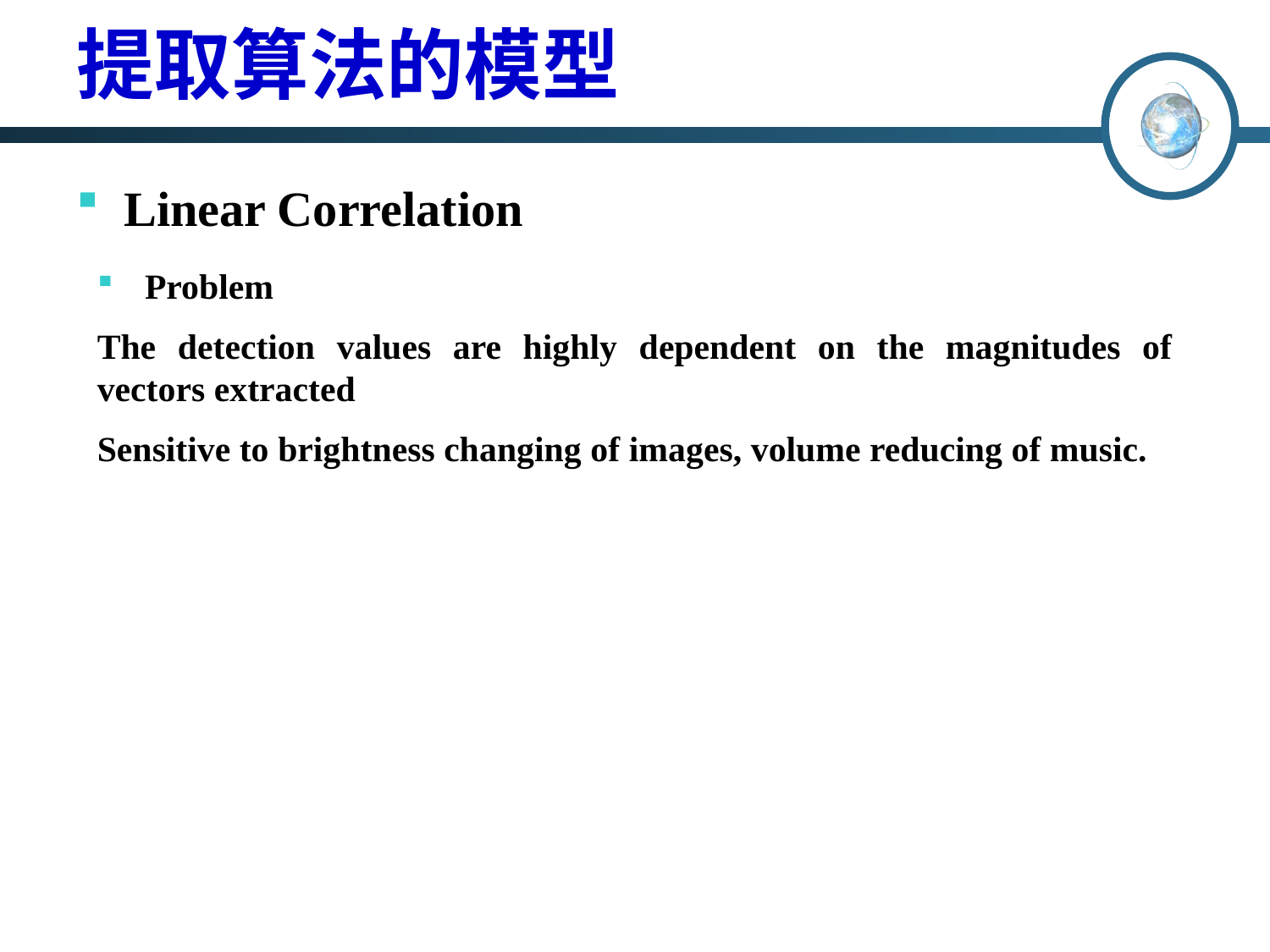

# 提取算法的模型
Linear Correlation

Problem
The detection values are highly dependent on the magnitudes of vectors extracted
Sensitive to brightness changing of images, volume reducing of music.